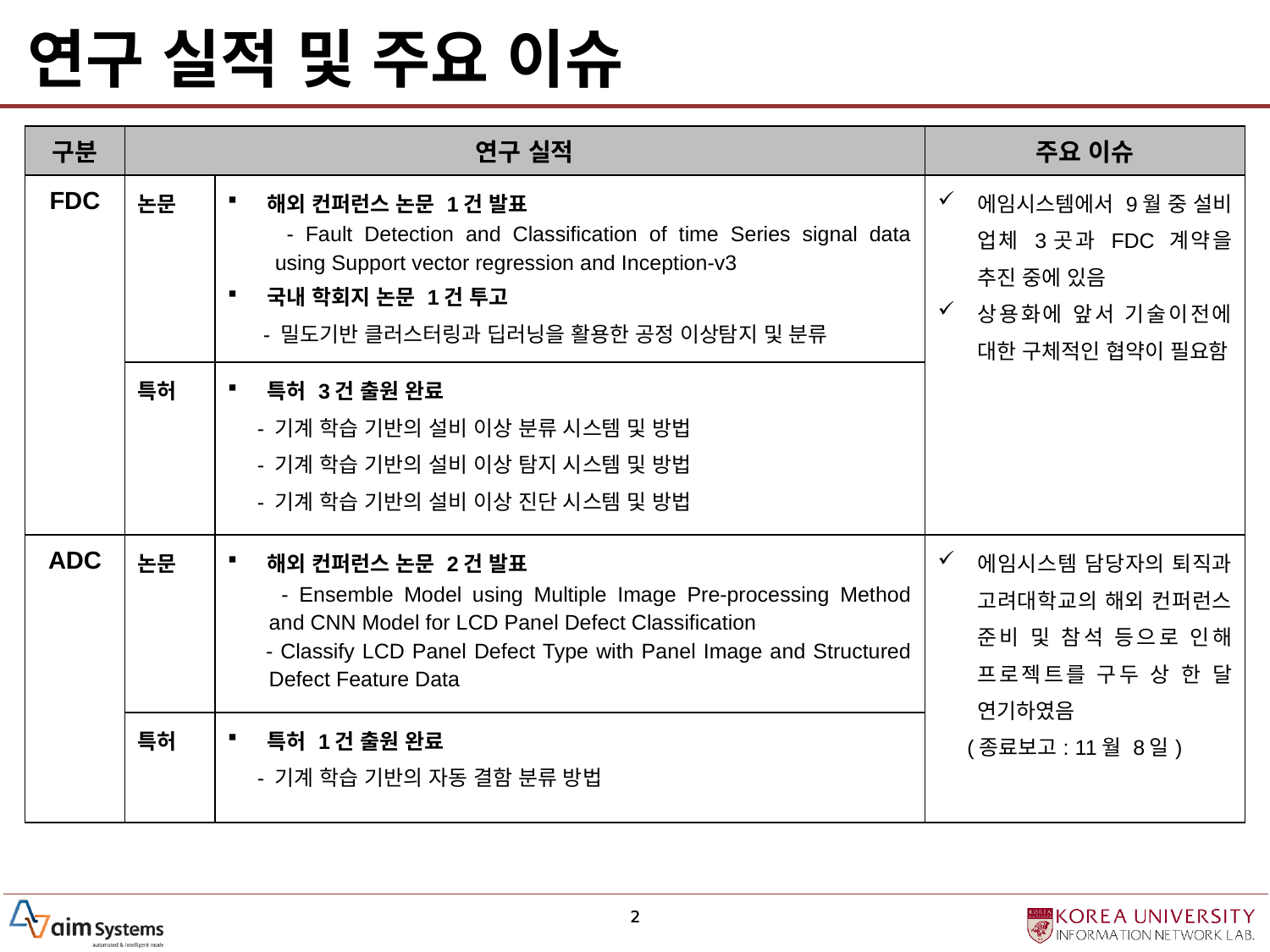

# 연구 실적 및 주요 이슈
| 구분 | 연구 실적 |  | 주요 이슈 |
| --- | --- | --- | --- |
| FDC | 논문 | 해외 컨퍼런스 논문 1건 발표 - Fault Detection and Classification of time Series signal data using Support vector regression and Inception-v3 국내 학회지 논문 1건 투고 - 밀도기반 클러스터링과 딥러닝을 활용한 공정 이상탐지 및 분류 | 에임시스템에서 9월 중 설비 업체 3곳과 FDC 계약을 추진 중에 있음 상용화에 앞서 기술이전에 대한 구체적인 협약이 필요함 |
|  | 특허 | 특허 3건 출원 완료 - 기계 학습 기반의 설비 이상 분류 시스템 및 방법 - 기계 학습 기반의 설비 이상 탐지 시스템 및 방법 - 기계 학습 기반의 설비 이상 진단 시스템 및 방법 |  |
| ADC | 논문 | 해외 컨퍼런스 논문 2건 발표 - Ensemble Model using Multiple Image Pre-processing Method and CNN Model for LCD Panel Defect Classification - Classify LCD Panel Defect Type with Panel Image and Structured Defect Feature Data | 에임시스템 담당자의 퇴직과 고려대학교의 해외 컨퍼런스 준비 및 참석 등으로 인해 프로젝트를 구두 상 한 달 연기하였음 (종료보고: 11월 8일) |
|  | 특허 | 특허 1건 출원 완료 - 기계 학습 기반의 자동 결함 분류 방법 |  |